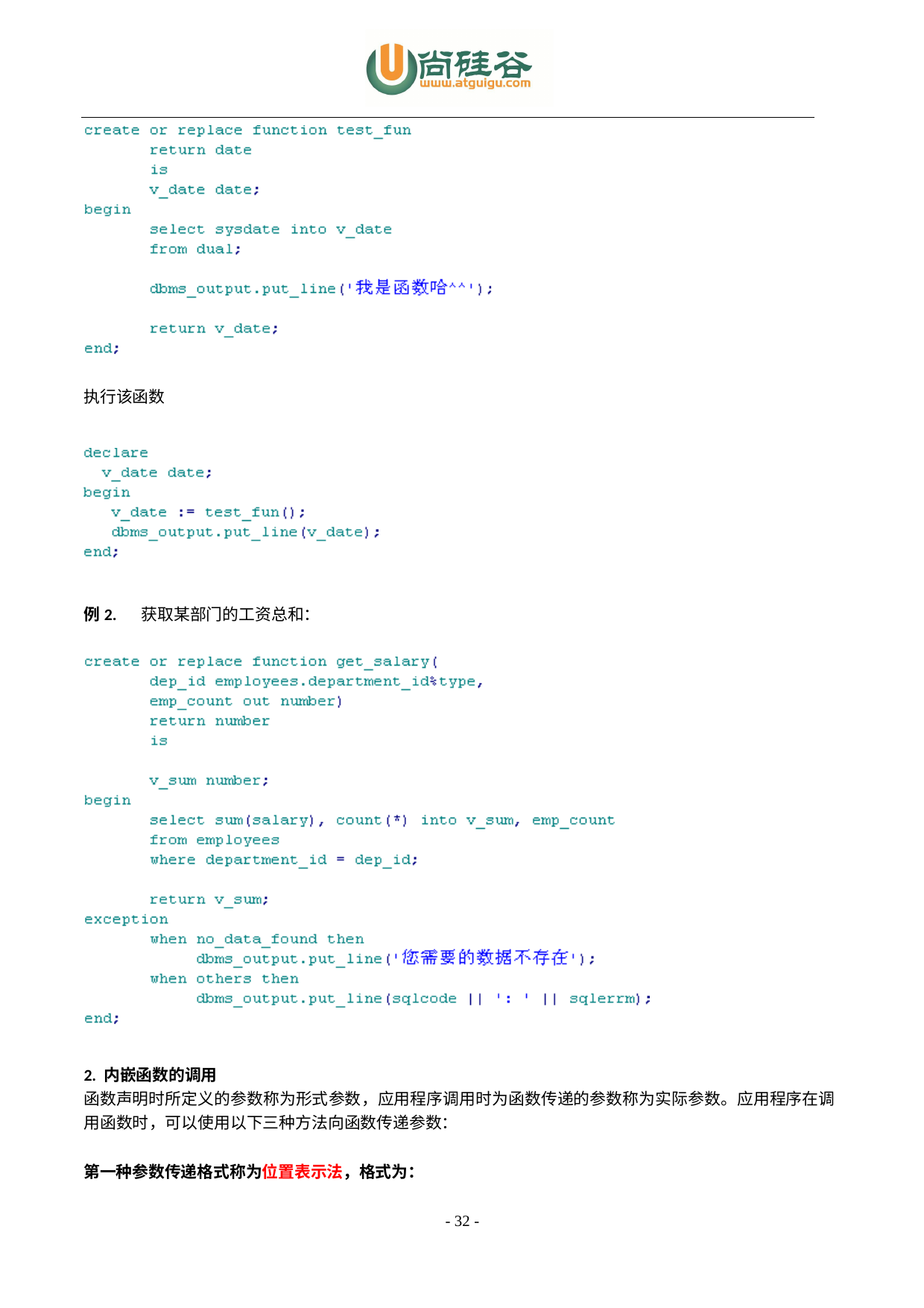

执行该函数

例2.	获取某部门的工资总和：

2. 内嵌函数的调用
函数声明时所定义的参数称为形式参数，应用程序调用时为函数传递的参数称为实际参数。应用程序在调 用函数时，可以使用以下三种方法向函数传递参数：

第一种参数传递格式称为位置表示法，格式为：
- 32 -